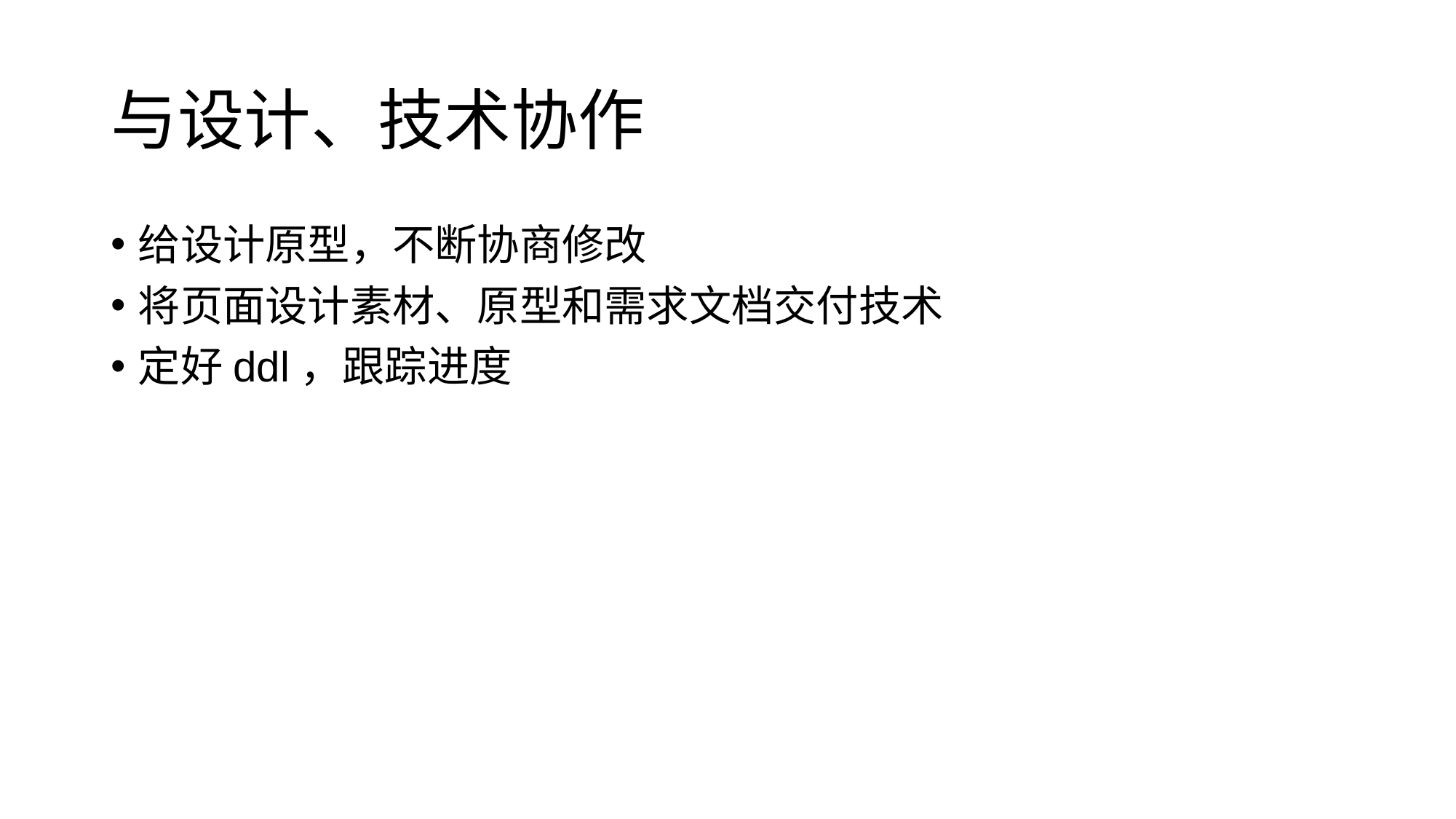

# 与设计、技术协作
给设计原型，不断协商修改
将页面设计素材、原型和需求文档交付技术
定好ddl，跟踪进度